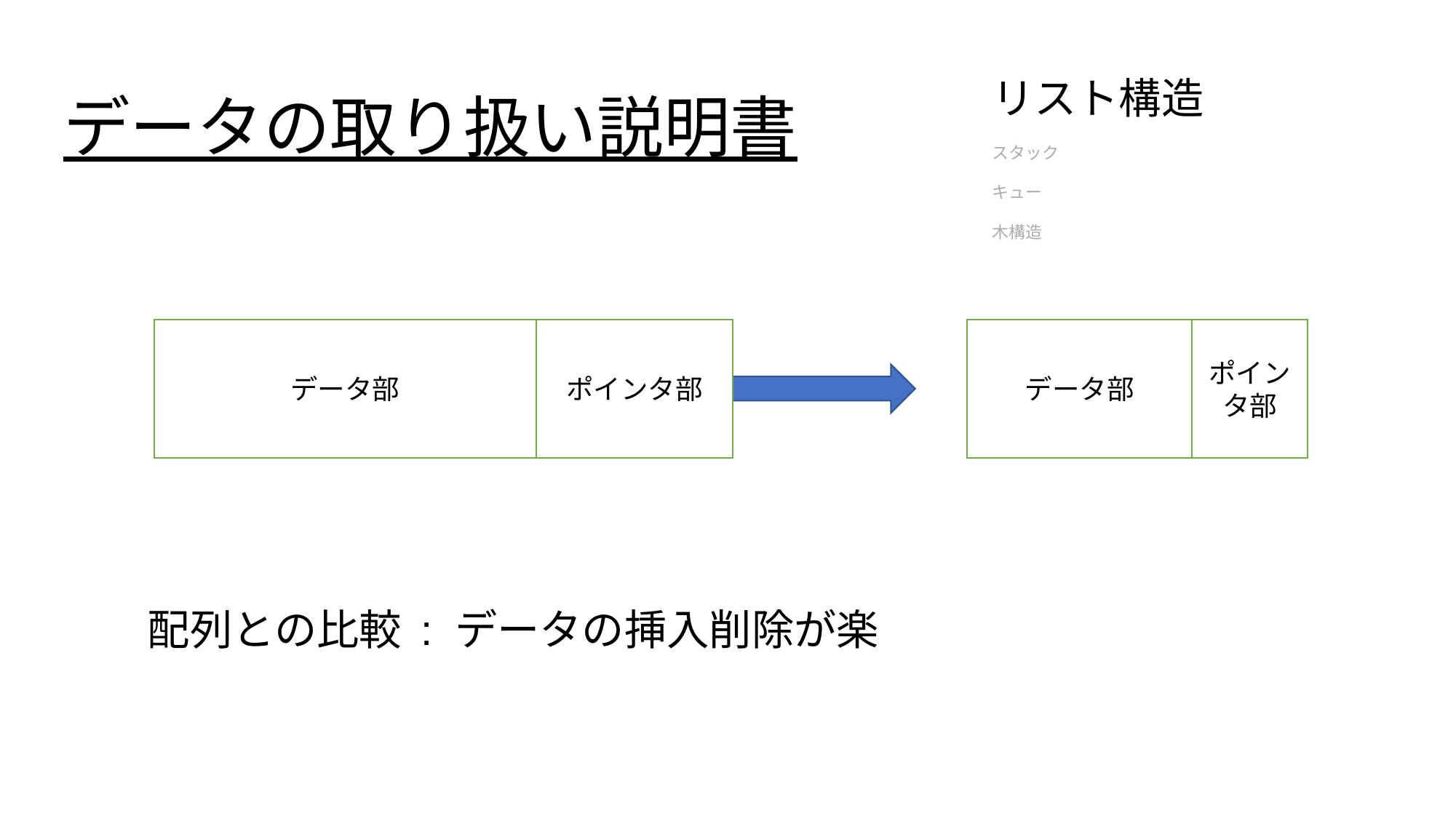

リスト構造

スタック

キュー

木構造
# データの取り扱い説明書
データ部
ポインタ部
データ部
ポインタ部

配列との比較 : データの挿入削除が楽